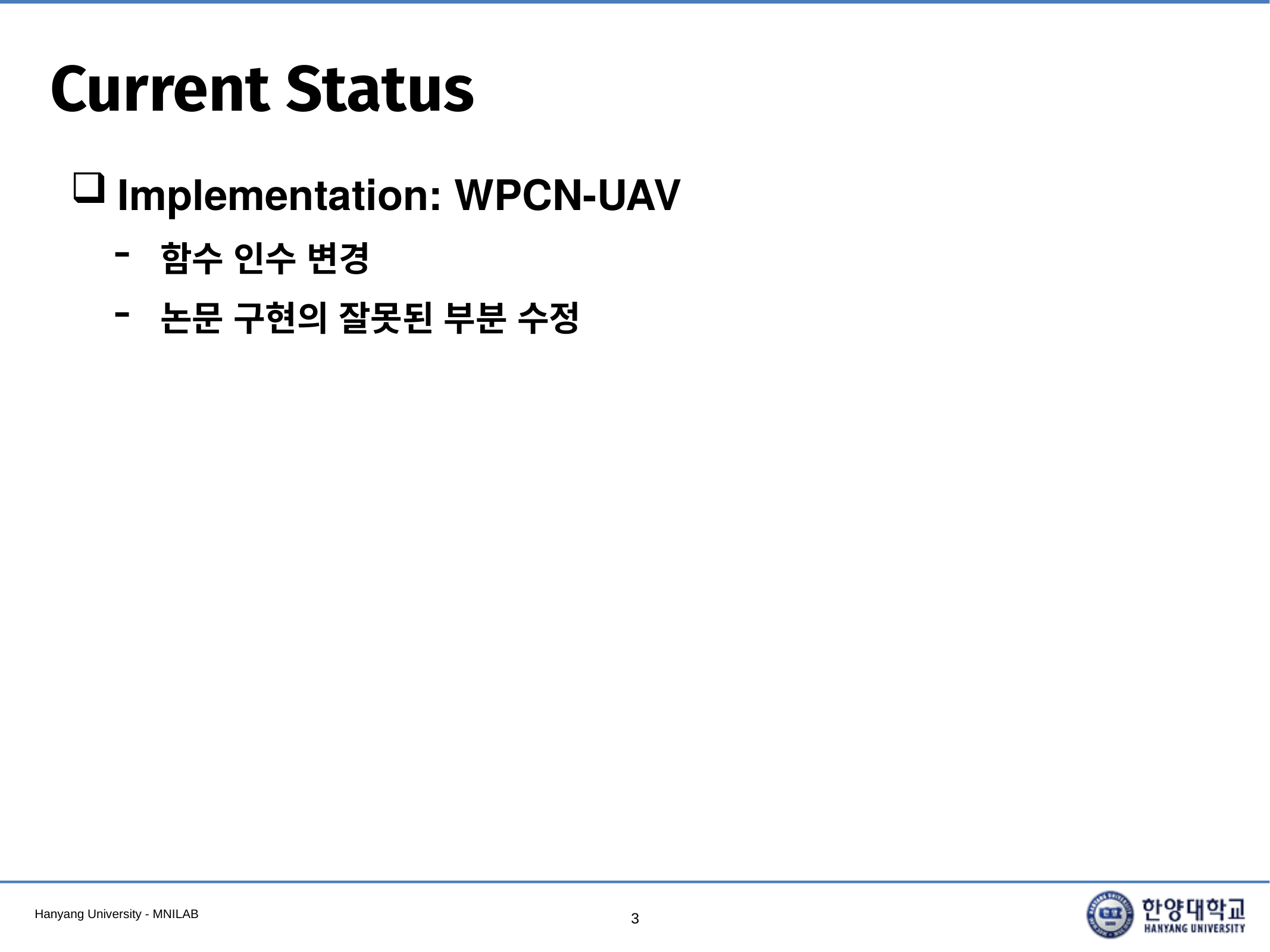

# Current Status
Implementation: WPCN-UAV
함수 인수 변경
논문 구현의 잘못된 부분 수정
3